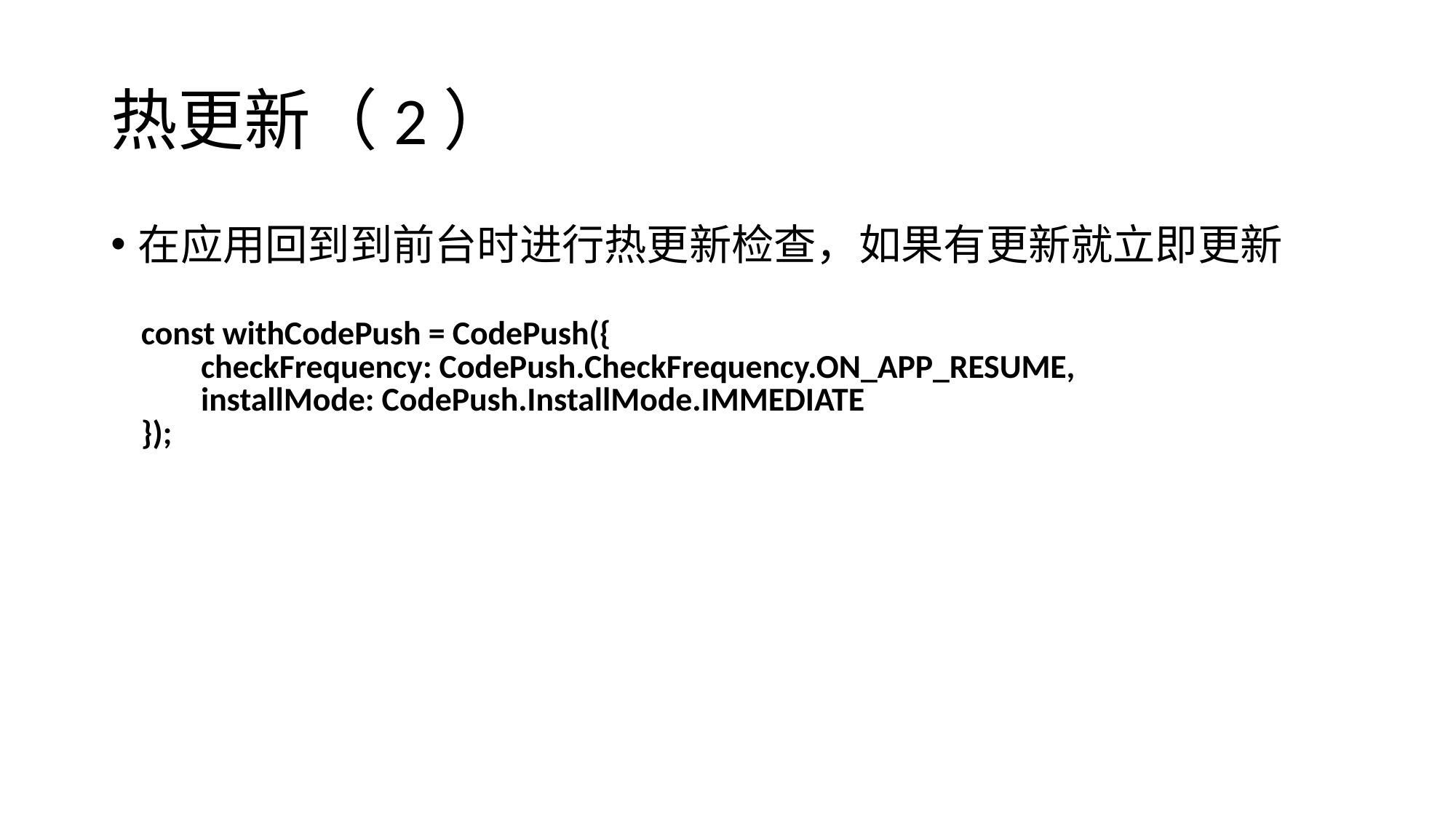

# 热更新（2）
在应用回到到前台时进行热更新检查，如果有更新就立即更新

| const withCodePush = CodePush({ checkFrequency: CodePush.CheckFrequency.ON\_APP\_RESUME, installMode: CodePush.InstallMode.IMMEDIATE }); |
| --- |